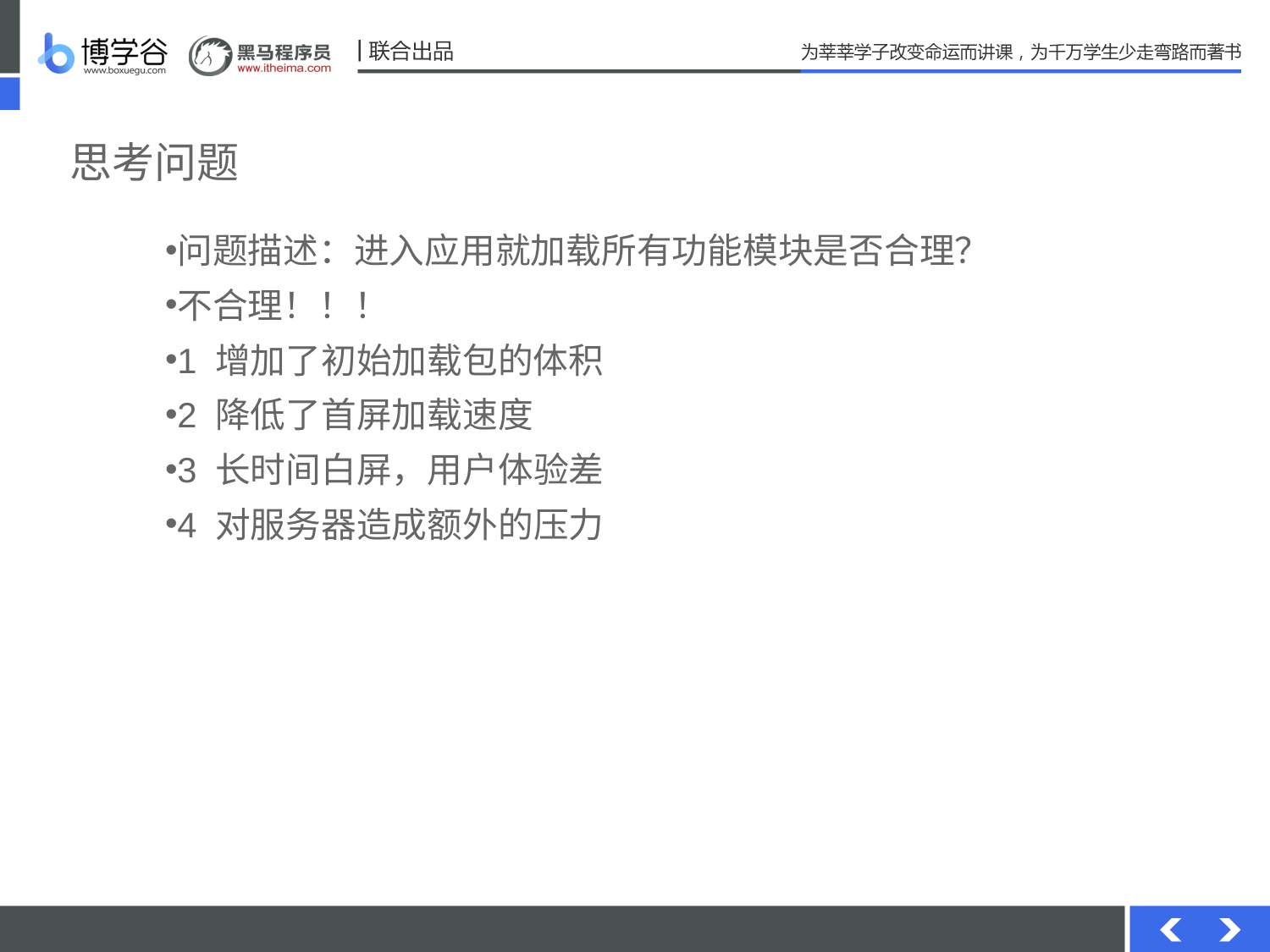

# 思考问题
问题描述：进入应用就加载所有功能模块是否合理？
不合理！！！
1 增加了初始加载包的体积
2 降低了首屏加载速度
3 长时间白屏，用户体验差
4 对服务器造成额外的压力